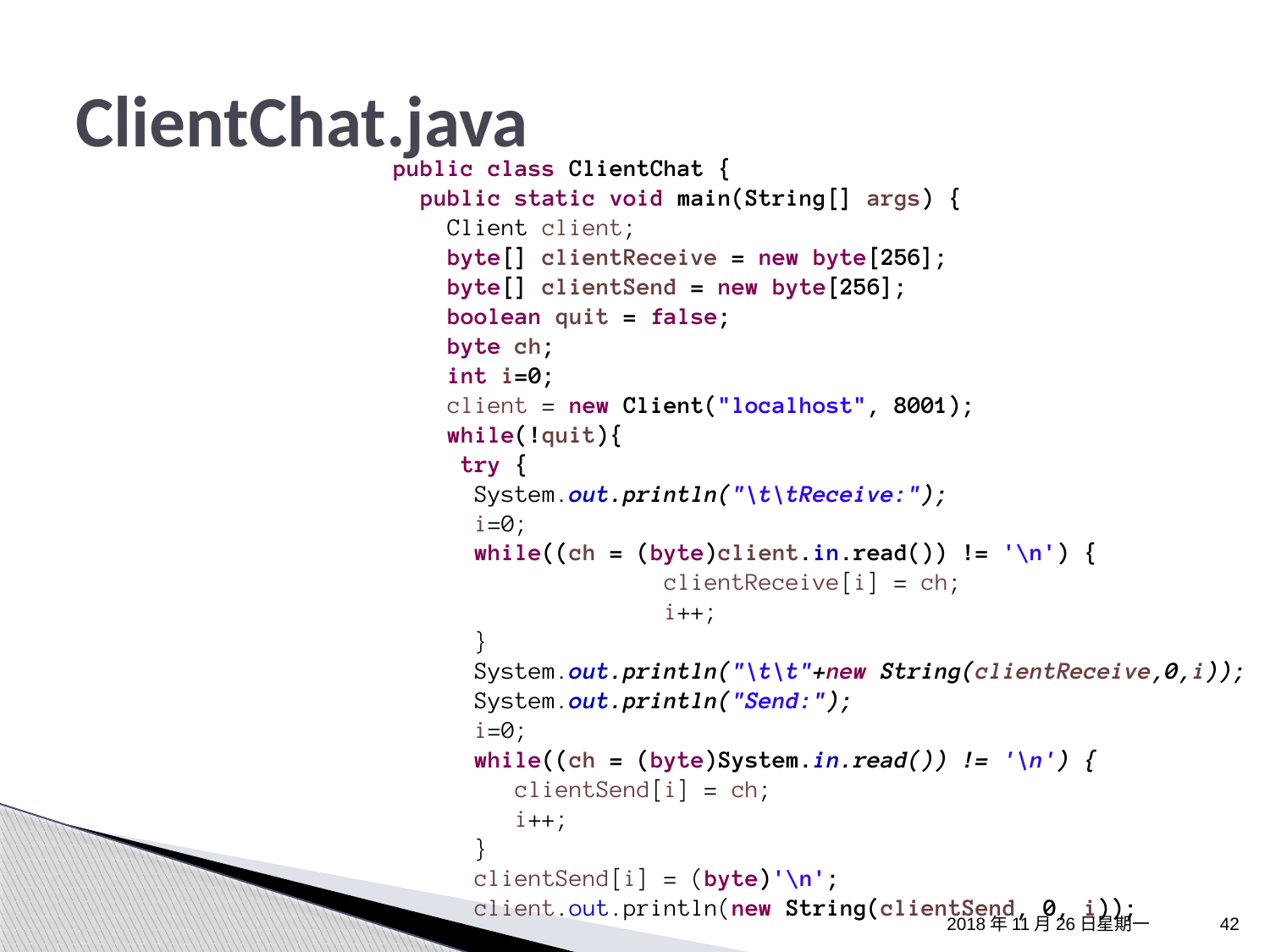

# ClientChat.java
public class ClientChat {
  public static void main(String[] args) {
    Client client;
    byte[] clientReceive = new byte[256];
    byte[] clientSend = new byte[256];
    boolean quit = false;
    byte ch;
    int i=0;
    client = new Client("localhost", 8001);
    while(!quit){
     try {
      System.out.println("\t\tReceive:");
      i=0;
      while((ch = (byte)client.in.read()) != '\n') {
                    clientReceive[i] = ch;
                    i++;
      }
      System.out.println("\t\t"+new String(clientReceive,0,i));
      System.out.println("Send:");
      i=0;
      while((ch = (byte)System.in.read()) != '\n') {
         clientSend[i] = ch;
         i++;
      }
      clientSend[i] = (byte)'\n';
      client.out.println(new String(clientSend, 0, i));
2018年11月26日星期一
42